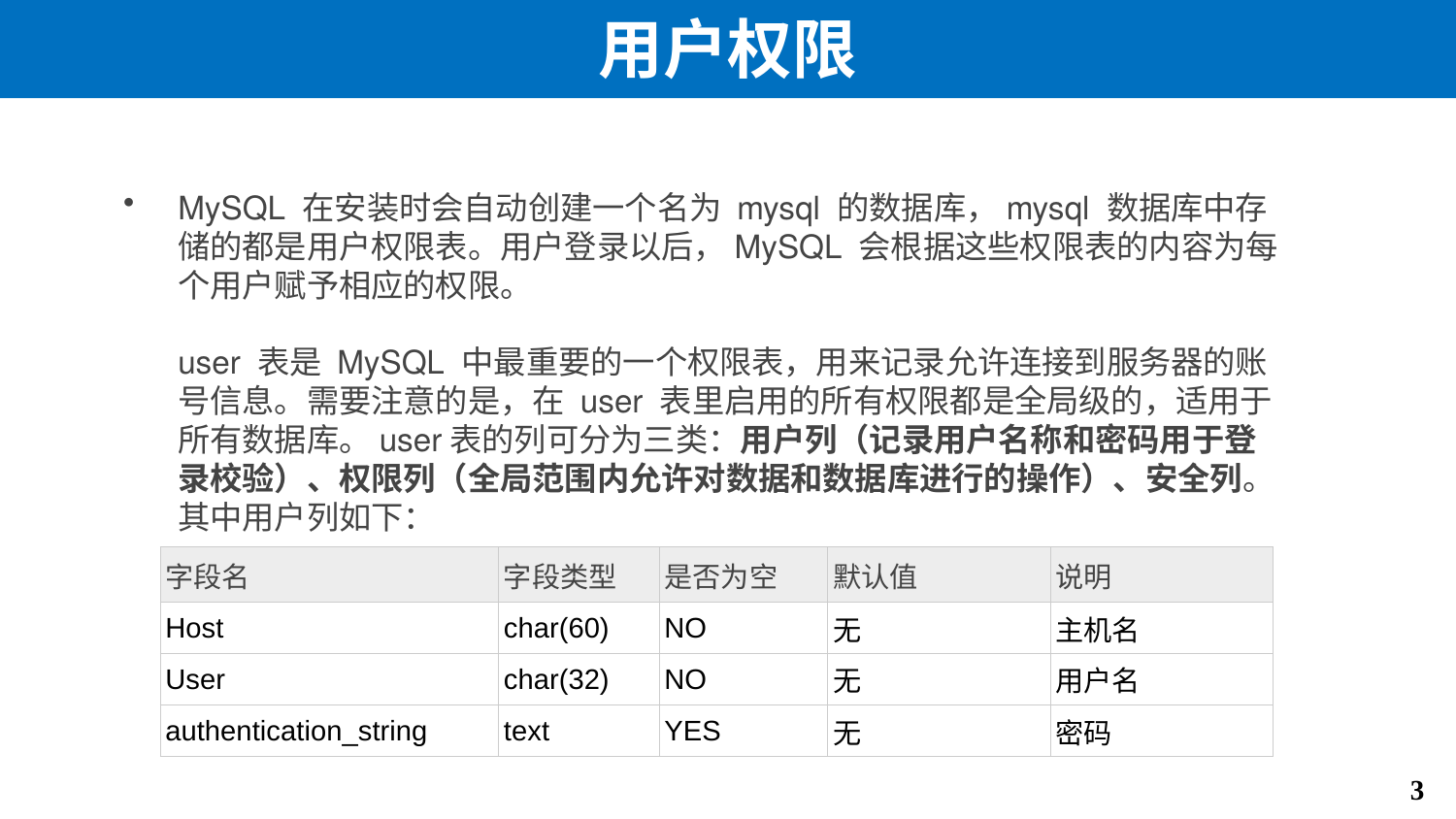

# 用户权限
MySQL 在安装时会自动创建一个名为 mysql 的数据库，mysql 数据库中存储的都是用户权限表。用户登录以后，MySQL 会根据这些权限表的内容为每个用户赋予相应的权限。
user 表是 MySQL 中最重要的一个权限表，用来记录允许连接到服务器的账号信息。需要注意的是，在 user 表里启用的所有权限都是全局级的，适用于所有数据库。user表的列可分为三类：用户列（记录用户名称和密码用于登录校验）、权限列（全局范围内允许对数据和数据库进行的操作）、安全列。其中用户列如下：
| 字段名 | 字段类型 | 是否为空 | 默认值 | 说明 |
| --- | --- | --- | --- | --- |
| Host | char(60) | NO | 无 | 主机名 |
| User | char(32) | NO | 无 | 用户名 |
| authentication\_string | text | YES | 无 | 密码 |